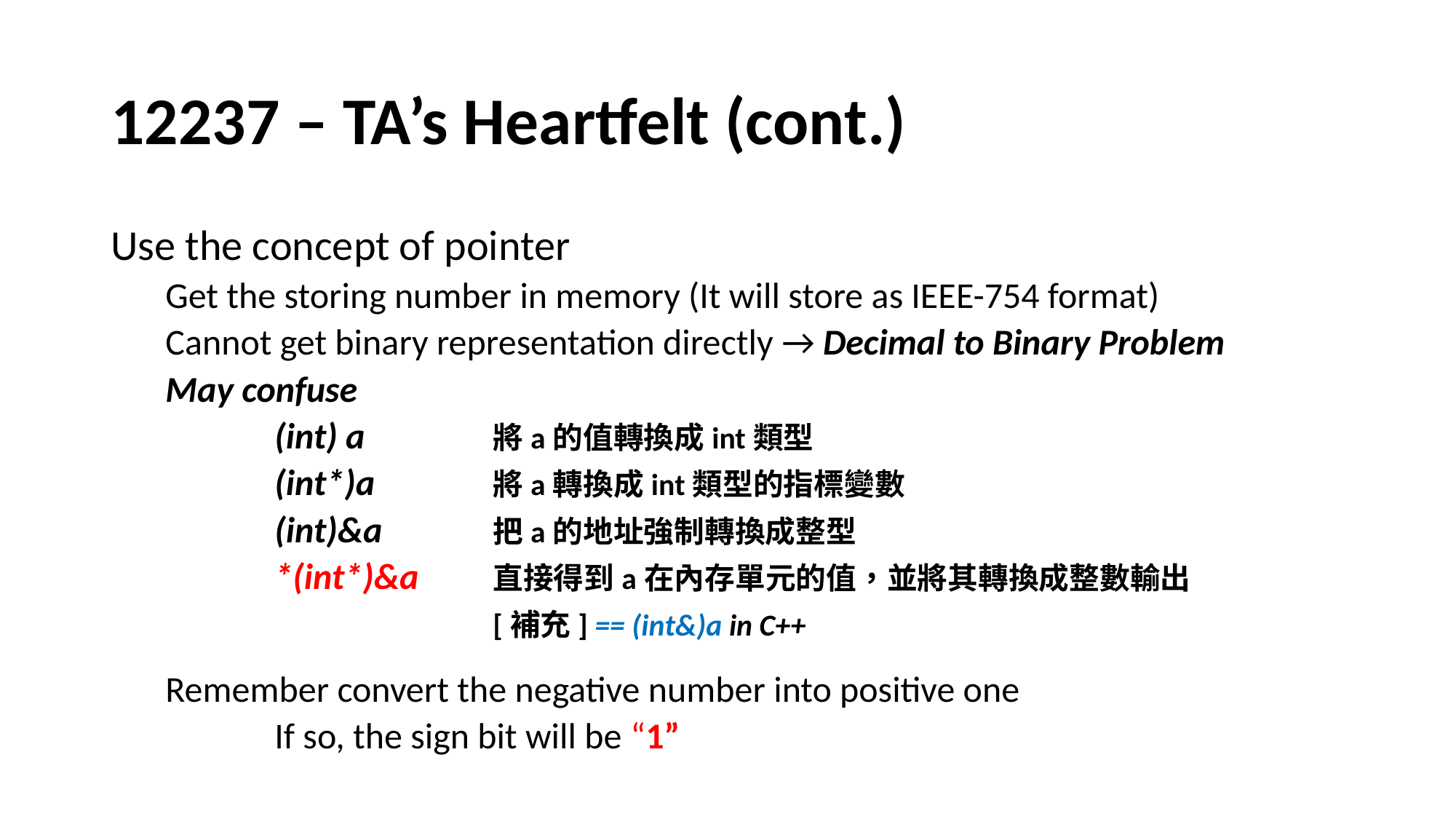

# 12237 – TA’s Heartfelt (cont.)
Use the concept of pointer
Get the storing number in memory (It will store as IEEE-754 format)
Cannot get binary representation directly → Decimal to Binary Problem
May confuse
	(int) a		將a的值轉換成int類型
	(int*)a		將a轉換成int類型的指標變數
	(int)&a 	把a的地址強制轉換成整型
	*(int*)&a	直接得到a在內存單元的值，並將其轉換成整數輸出
			[補充] == (int&)a in C++

Remember convert the negative number into positive one
	If so, the sign bit will be “1”